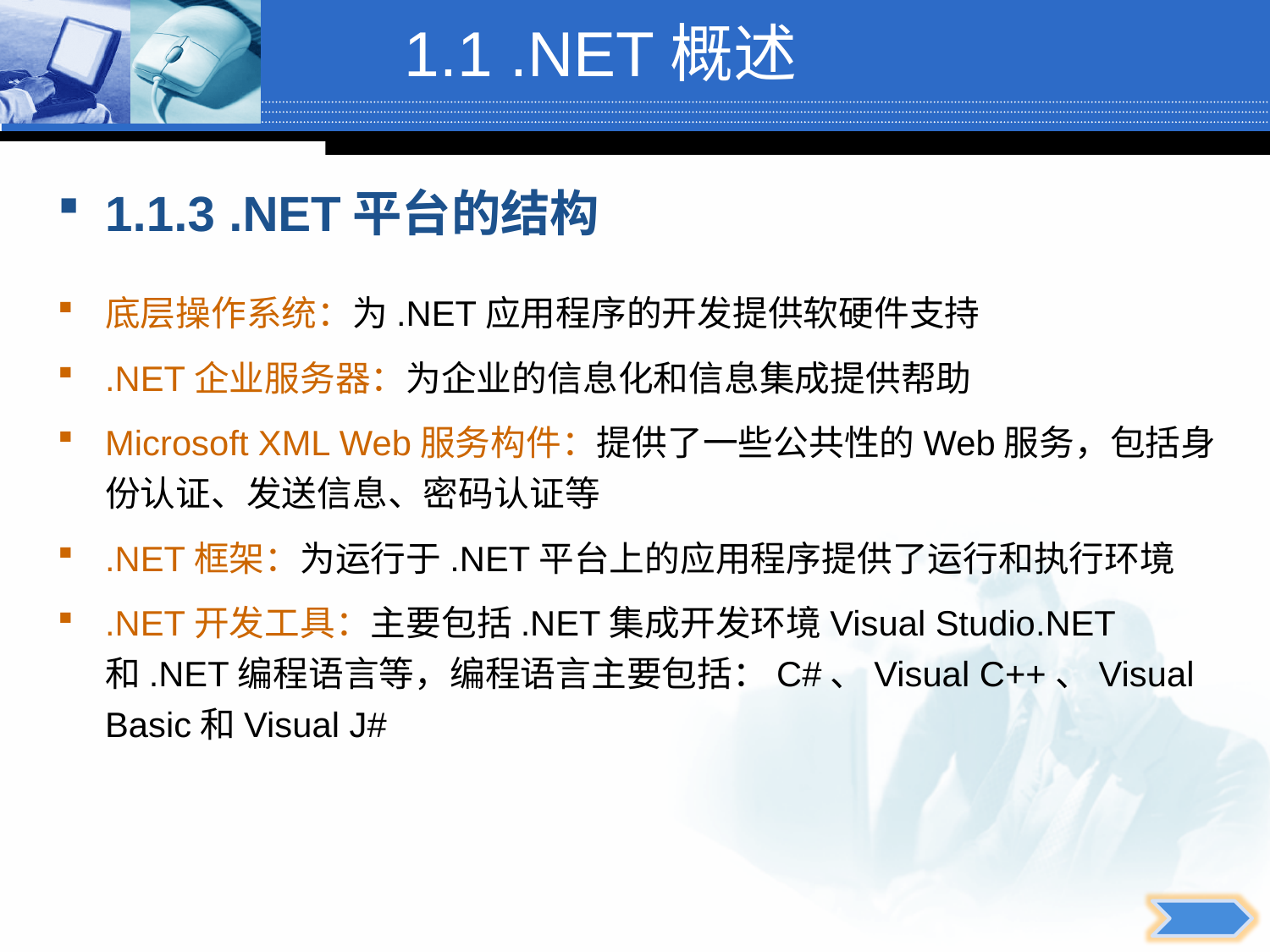

1.1 .NET概述
1.1.3 .NET平台的结构
底层操作系统：为.NET应用程序的开发提供软硬件支持
.NET企业服务器：为企业的信息化和信息集成提供帮助
Microsoft XML Web服务构件：提供了一些公共性的Web服务，包括身份认证、发送信息、密码认证等
.NET框架：为运行于.NET平台上的应用程序提供了运行和执行环境
.NET开发工具：主要包括.NET集成开发环境Visual Studio.NET和.NET编程语言等，编程语言主要包括：C#、Visual C++、Visual Basic和Visual J#